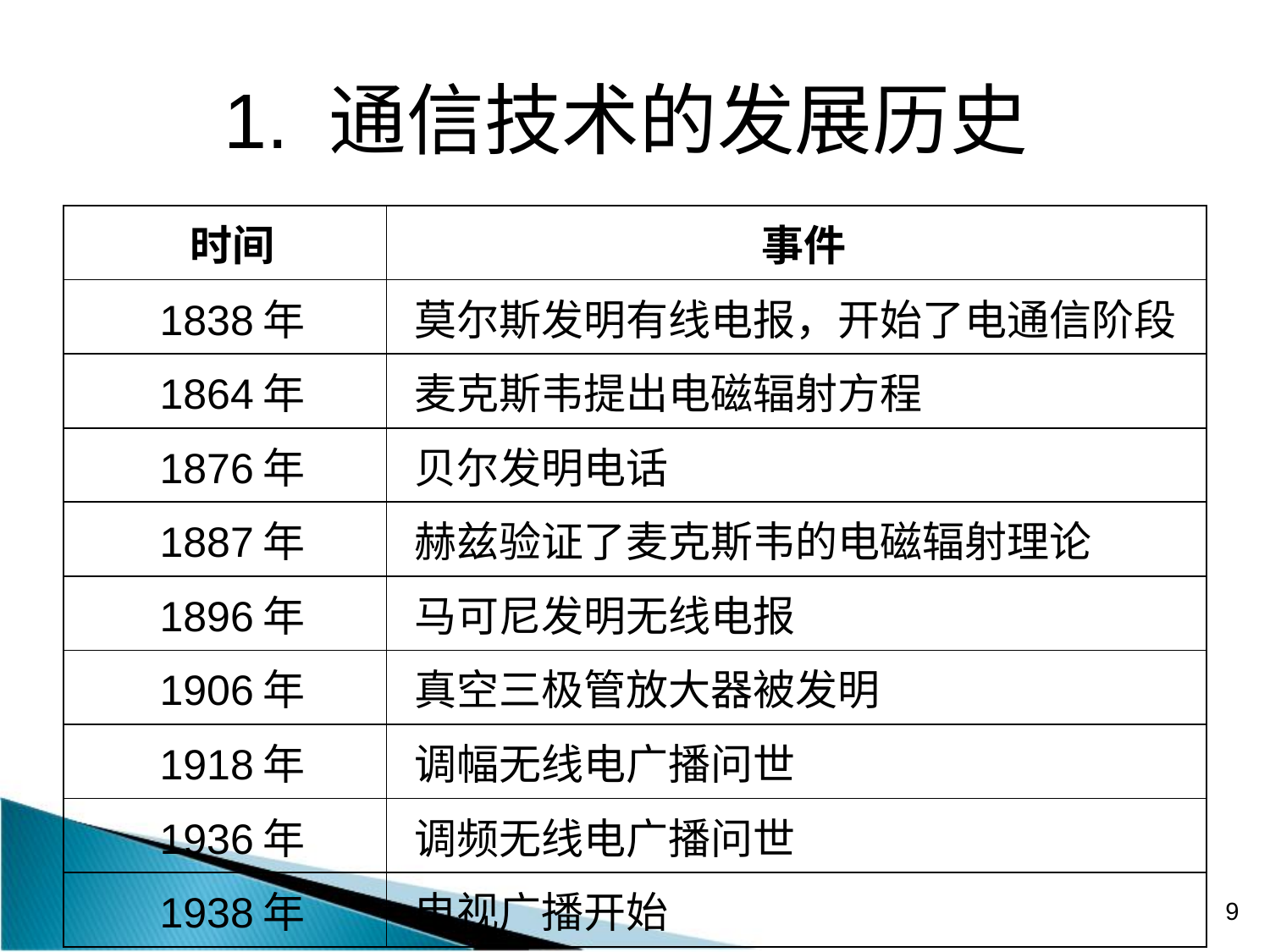

# 1. 通信技术的发展历史
| 时间 | 事件 |
| --- | --- |
| 1838年 | 莫尔斯发明有线电报，开始了电通信阶段 |
| 1864年 | 麦克斯韦提出电磁辐射方程 |
| 1876年 | 贝尔发明电话 |
| 1887年 | 赫兹验证了麦克斯韦的电磁辐射理论 |
| 1896年 | 马可尼发明无线电报 |
| 1906年 | 真空三极管放大器被发明 |
| 1918年 | 调幅无线电广播问世 |
| 1936年 | 调频无线电广播问世 |
| 1938年 | 电视广播开始 |
9